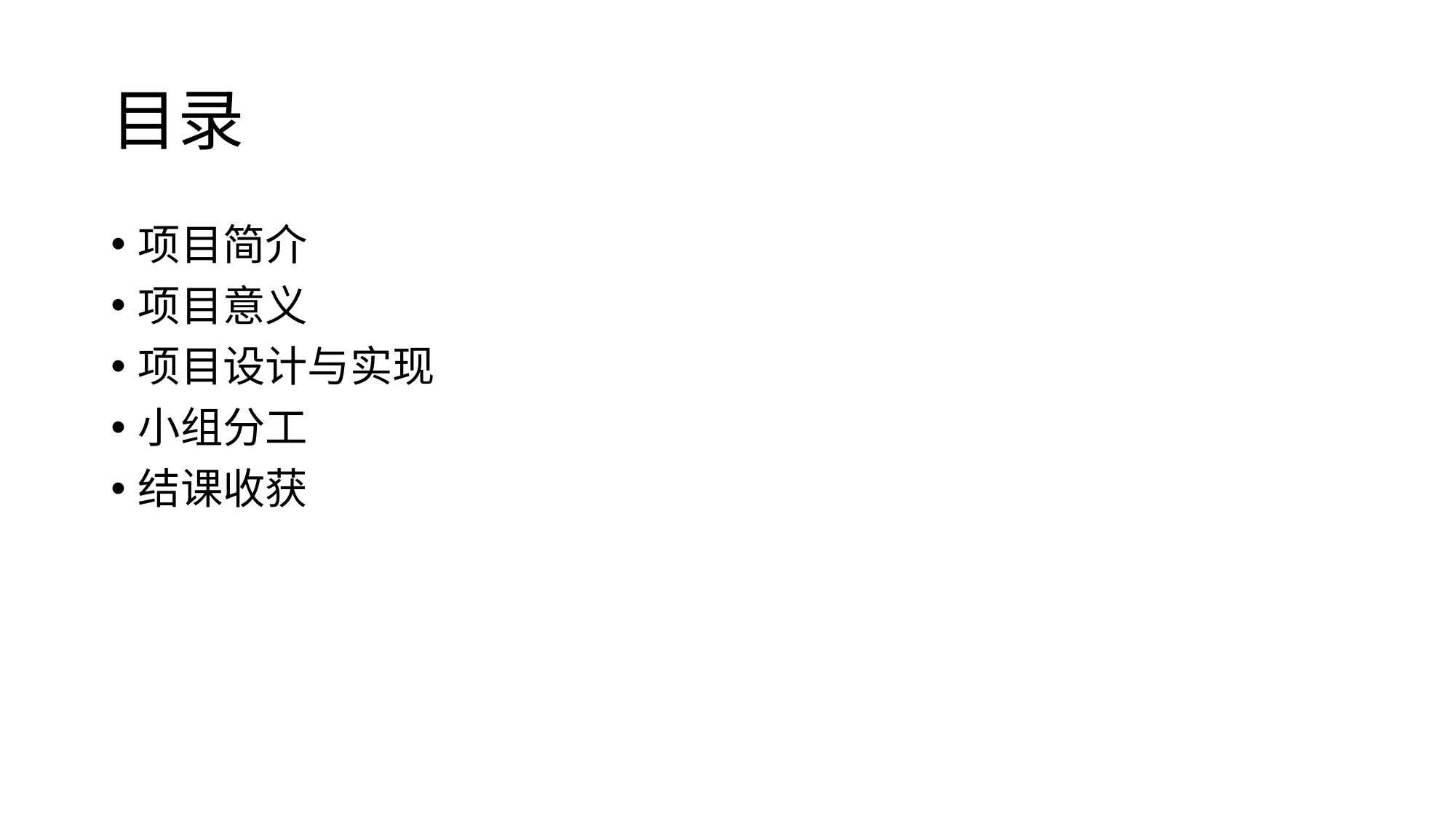

# 目录
项目简介
项目意义
项目设计与实现
小组分工
结课收获